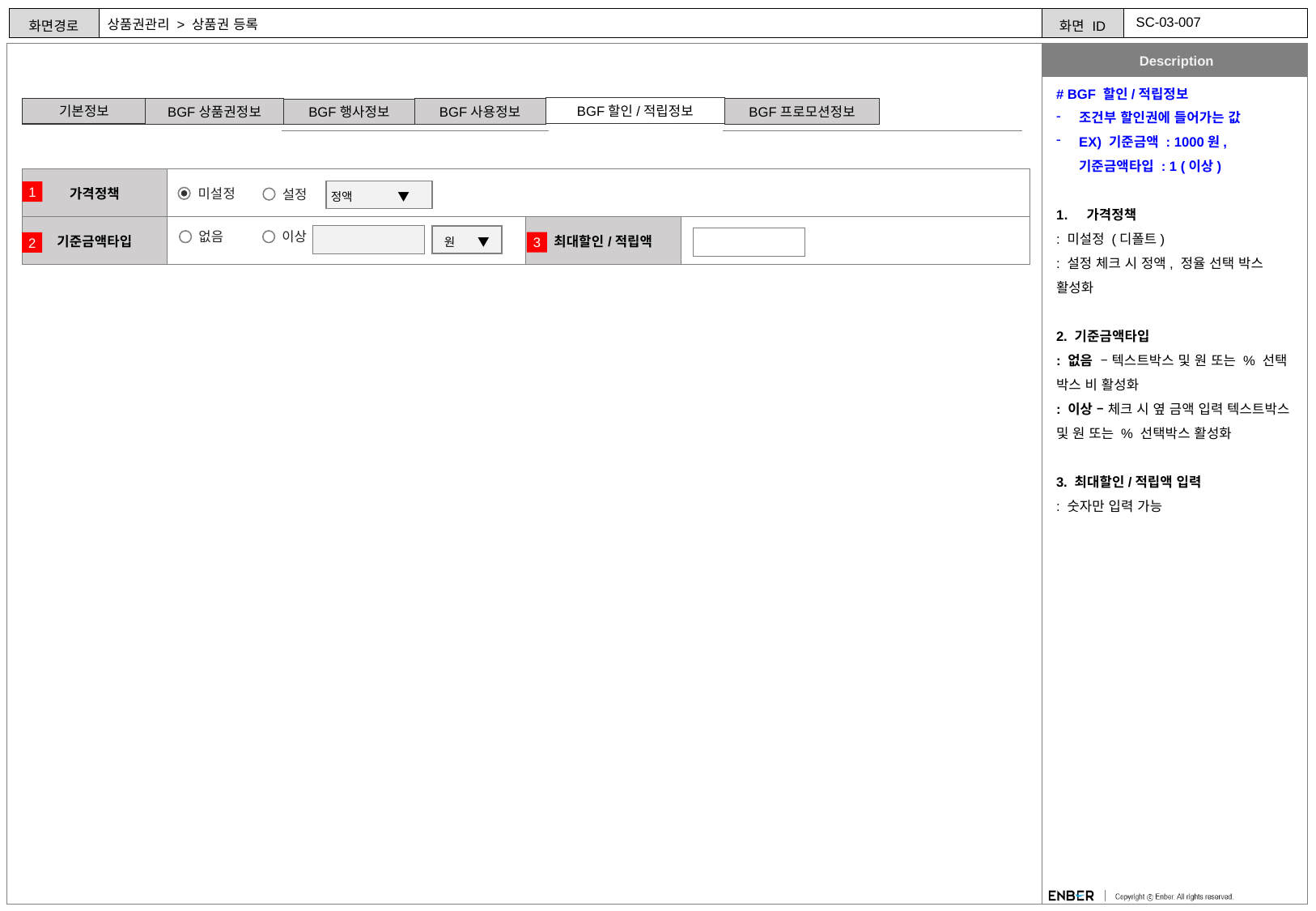

SC-03-007
# 상품권관리 > 상품권 등록
V
V
# BGF 할인/적립정보
조건부 할인권에 들어가는 값
EX) 기준금액 : 1000원, 기준금액타입 : 1 (이상)

가격정책
: 미설정 (디폴트)
: 설정 체크 시 정액, 정율 선택 박스 활성화

2. 기준금액타입
: 없음  – 텍스트박스 및 원 또는 % 선택 박스 비 활성화
: 이상 – 체크 시 옆 금액 입력 텍스트박스 및 원 또는 % 선택박스 활성화

3. 최대할인/적립액 입력
: 숫자만 입력 가능

BGF할인/적립정보
기본정보
BGF상품권정보
BGF프로모션정보
BGF사용정보
BGF행사정보

| 가격정책 |  |  |  |
| --- | --- | --- | --- |
| 기준금액타입 |  | 최대할인/적립액 |  |
정액              ▼
1
미설정

설정

원       ▼
없음

이상

3
2